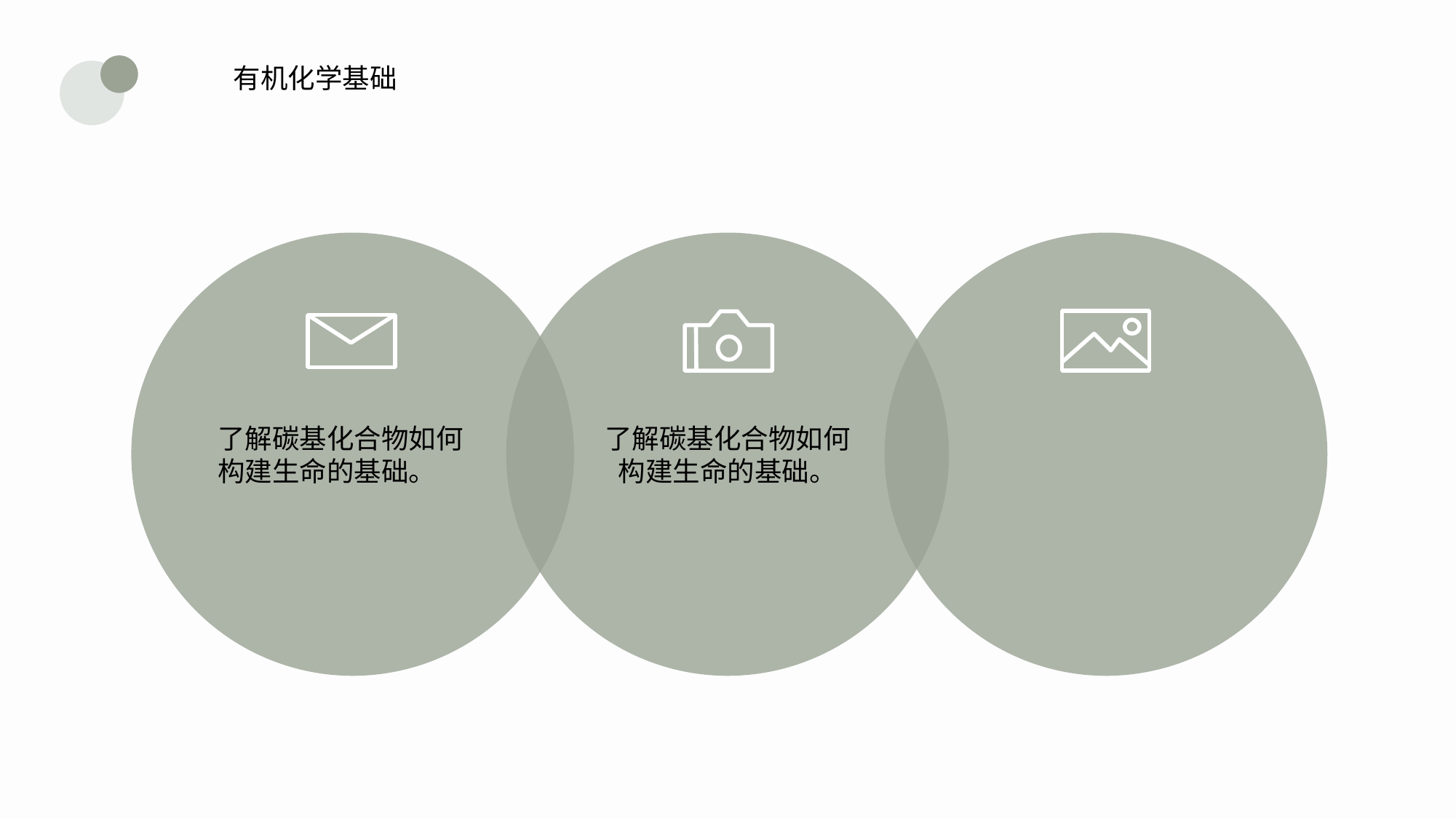

有机化学基础
了解碳基化合物如何构建生命的基础。
了解碳基化合物如何构建生命的基础。